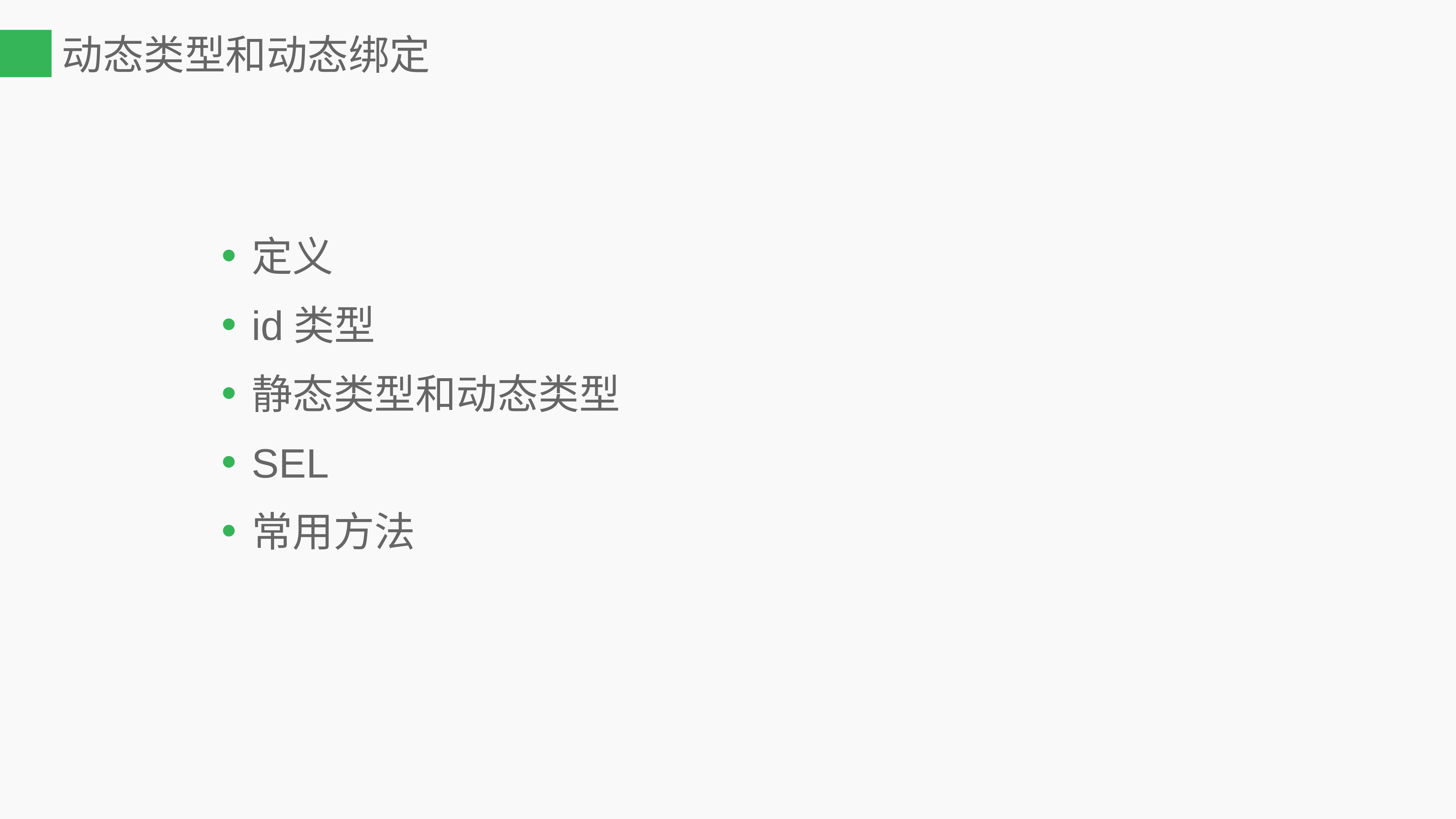

# 动态类型和动态绑定
定义
id类型
静态类型和动态类型
SEL
常用方法